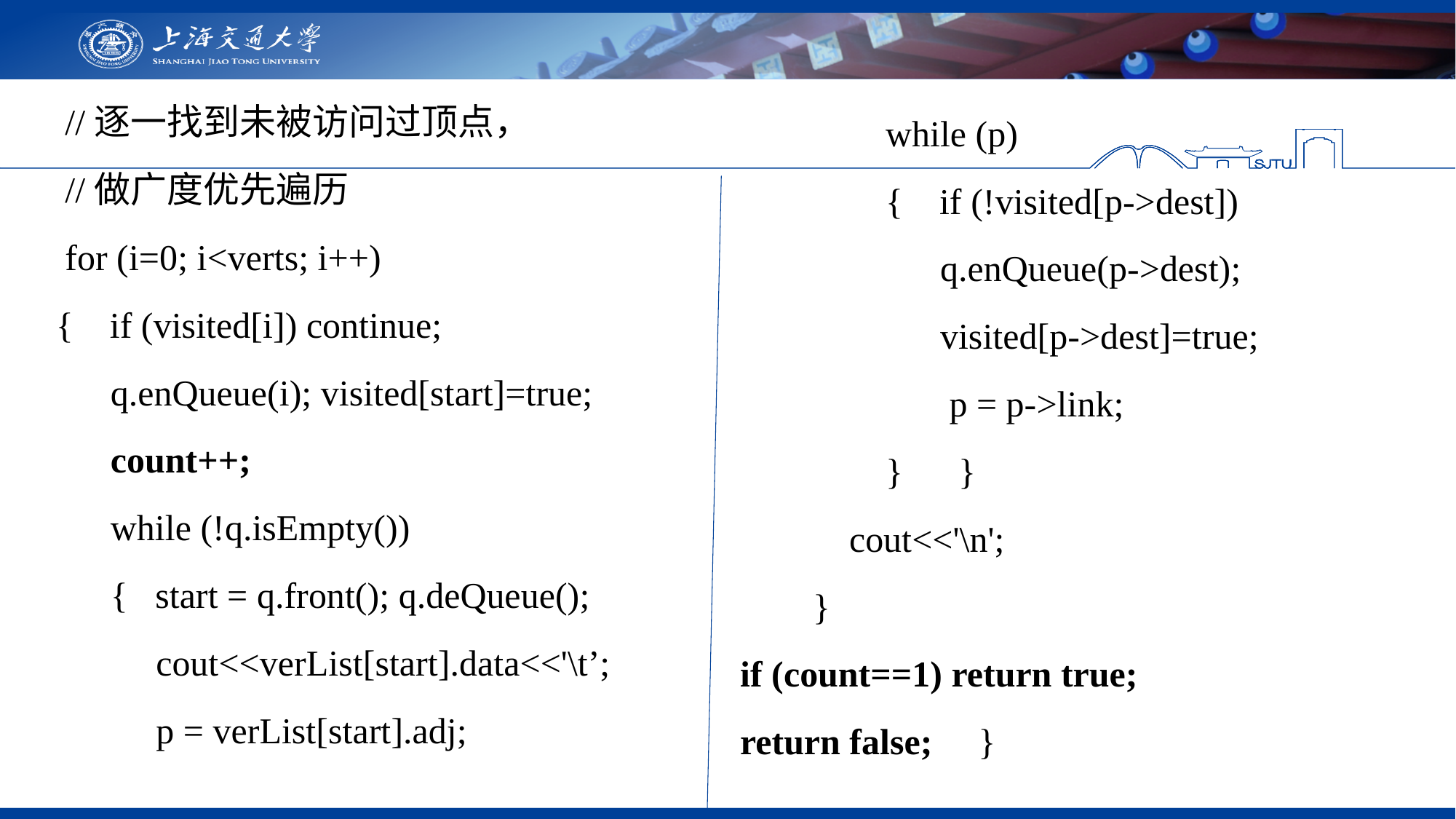

//逐一找到未被访问过顶点，
  //做广度优先遍历
  for (i=0; i<verts; i++)
 {    if (visited[i]) continue;
       q.enQueue(i); visited[start]=true;
       count++;
       while (!q.isEmpty())
       {   start = q.front(); q.deQueue();
	cout<<verList[start].data<<'\t’;
            p = verList[start].adj;

 	        while (p)
	        {    if (!visited[p->dest])
                          q.enQueue(p->dest);
                          visited[p->dest]=true;
                           p = p->link;
	        }	    }
	    cout<<'\n';
	}
    if (count==1) return true;
    return false;     }